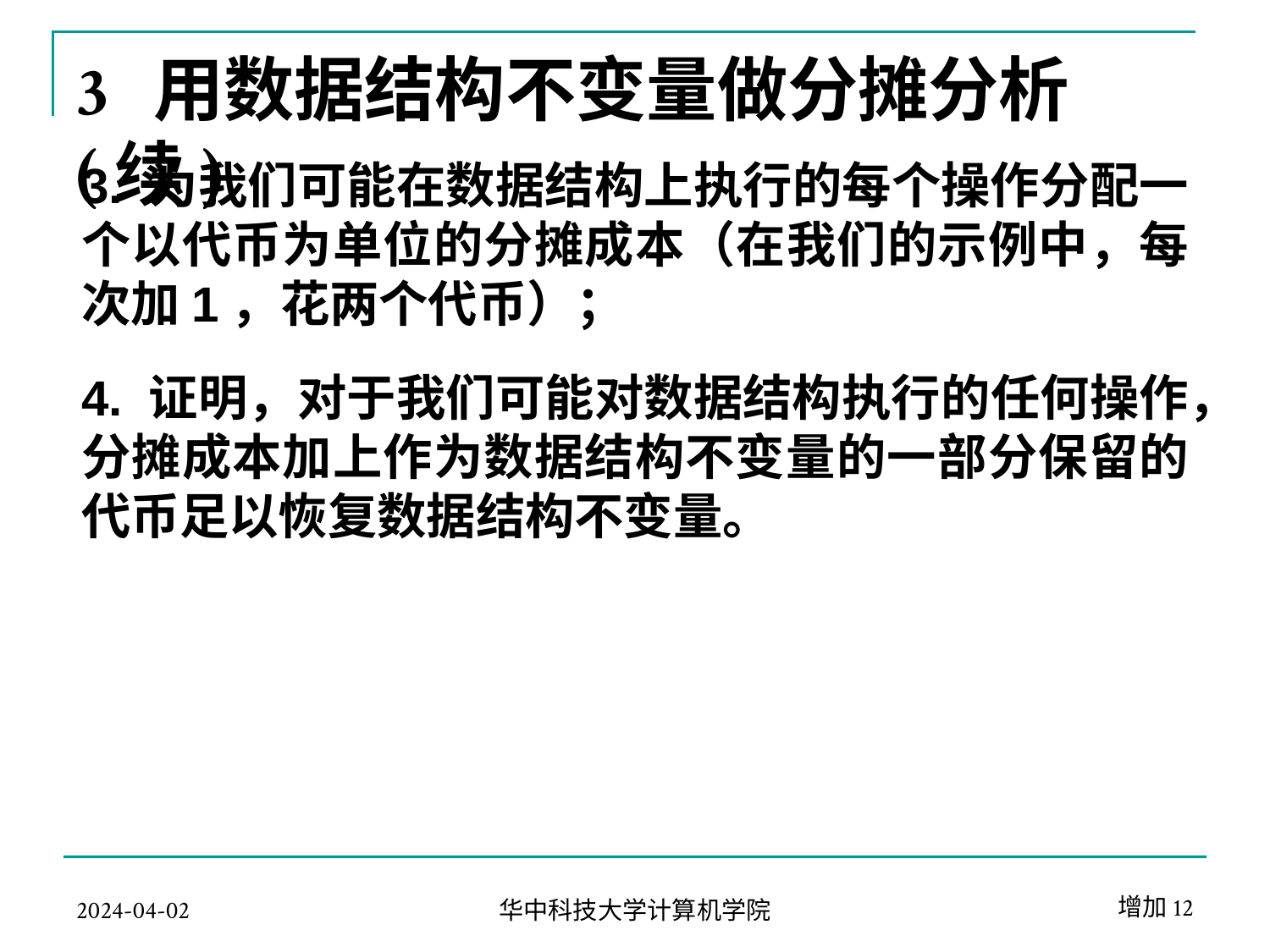

# 3  用数据结构不变量做分摊分析(续)
3. 为我们可能在数据结构上执行的每个操作分配一个以代币为单位的分摊成本（在我们的示例中，每次加1，花两个代币）；
4. 证明，对于我们可能对数据结构执行的任何操作，分摊成本加上作为数据结构不变量的一部分保留的代币足以恢复数据结构不变量。

2024-04-02
增加12
华中科技大学计算机学院